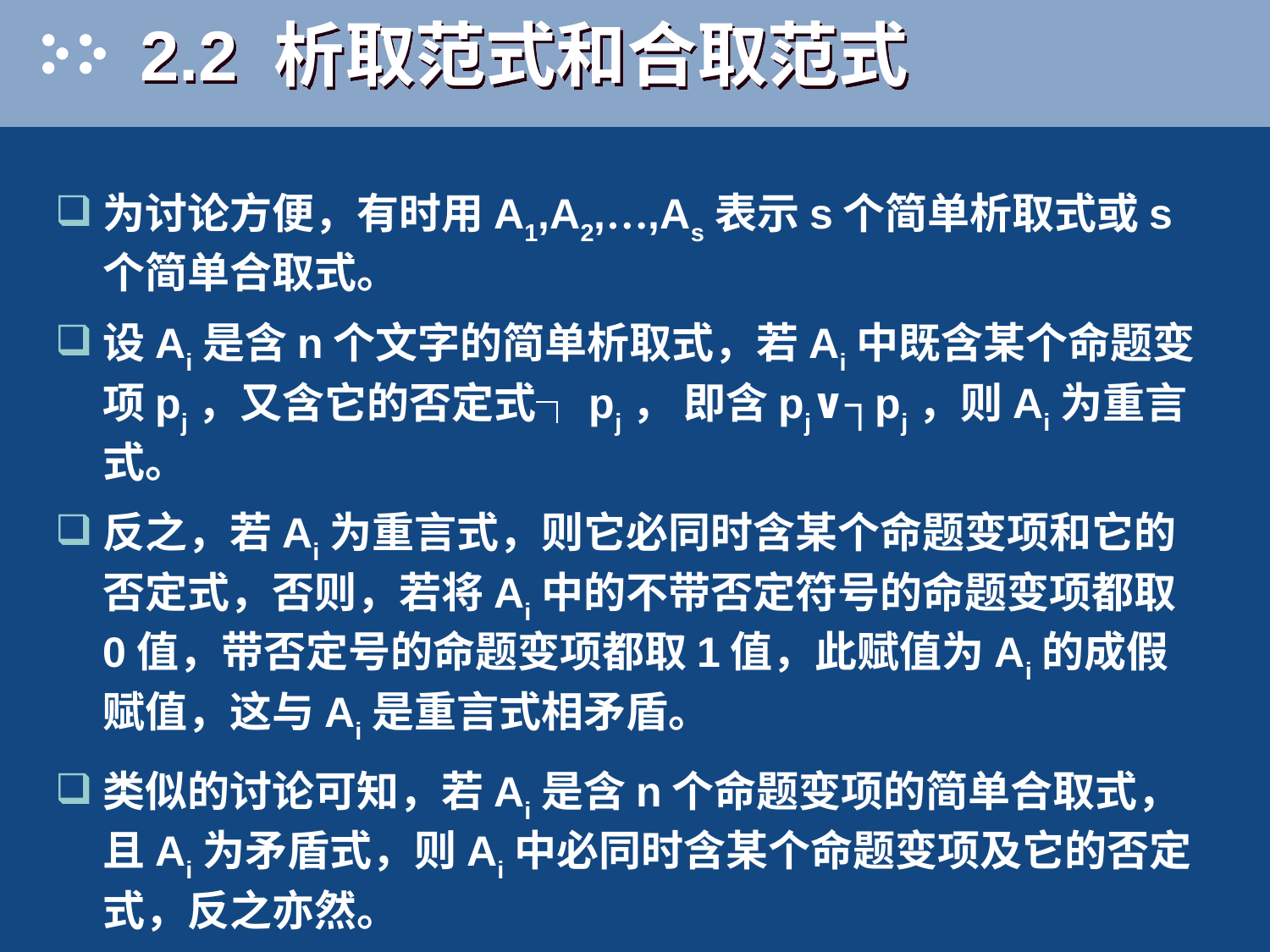

# 2.2 析取范式和合取范式
为讨论方便，有时用A1,A2,…,As表示s个简单析取式或s个简单合取式。
设Ai是含n个文字的简单析取式，若Ai中既含某个命题变项pj，又含它的否定式┐pj， 即含pj∨┐pj，则Ai为重言式。
反之，若Ai为重言式，则它必同时含某个命题变项和它的否定式，否则，若将Ai中的不带否定符号的命题变项都取0值，带否定号的命题变项都取1值，此赋值为Ai的成假赋值，这与Ai是重言式相矛盾。
类似的讨论可知，若Ai是含n个命题变项的简单合取式，且Ai为矛盾式，则Ai中必同时含某个命题变项及它的否定式，反之亦然。